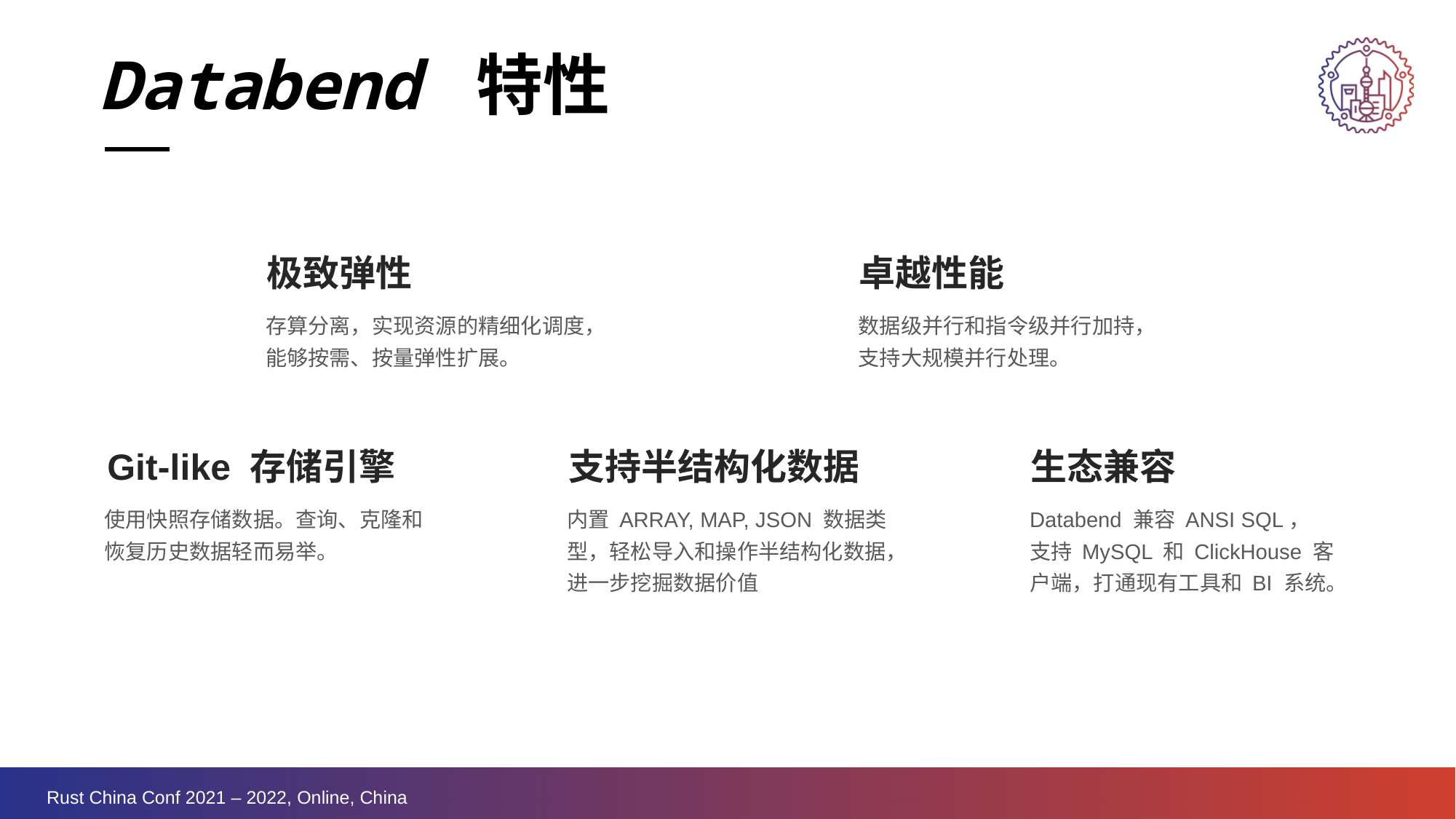

Databend 特性
极致弹性
存算分离，实现资源的精细化调度，能够按需、按量弹性扩展。
卓越性能
数据级并行和指令级并行加持，
支持大规模并行处理。
Git-like 存储引擎
使用快照存储数据。查询、克隆和恢复历史数据轻而易举。
支持半结构化数据
内置 ARRAY, MAP, JSON 数据类型，轻松导入和操作半结构化数据，
进一步挖掘数据价值
生态兼容
Databend 兼容 ANSI SQL，
支持 MySQL 和 ClickHouse 客户端，打通现有工具和 BI 系统。